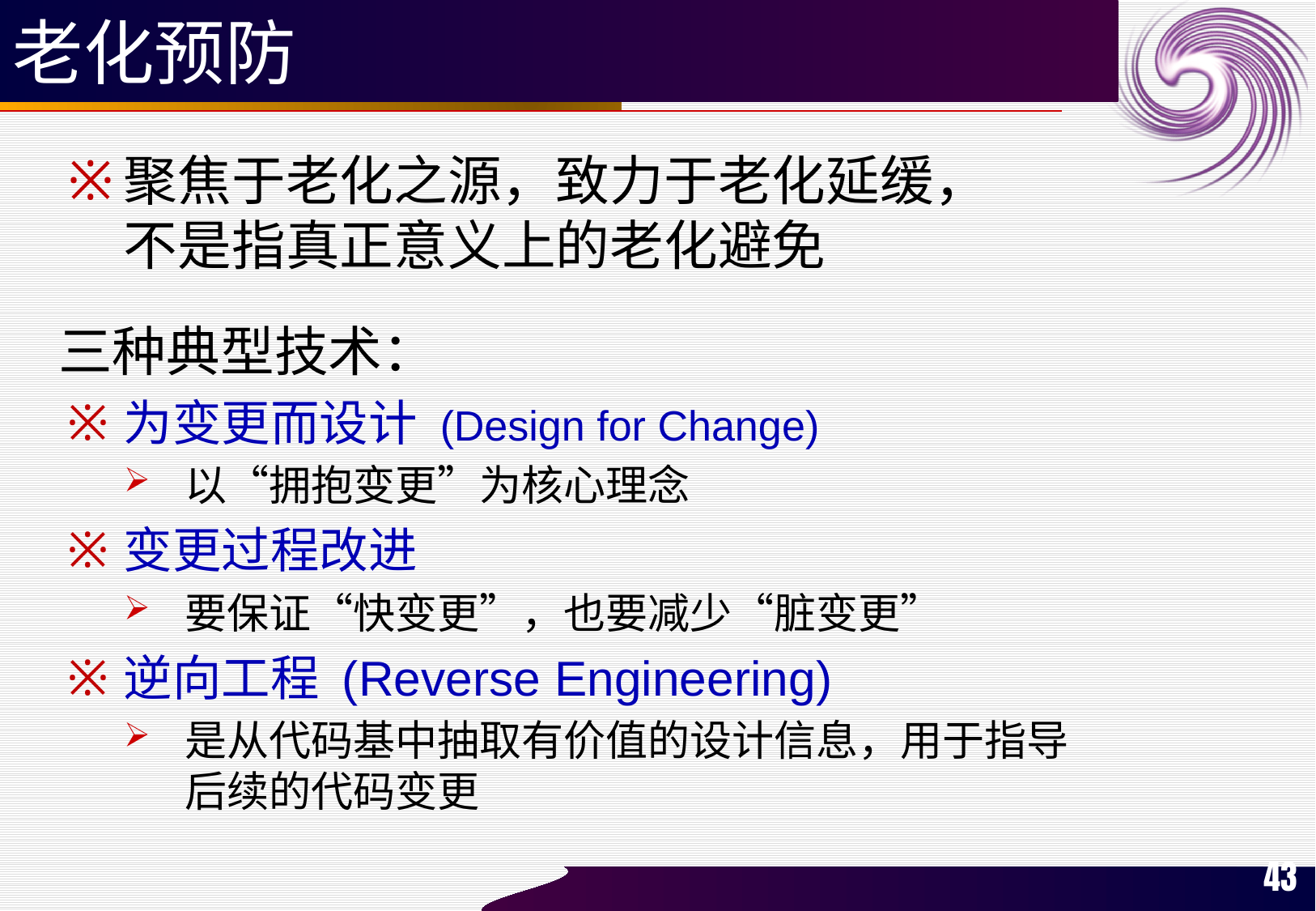

# 老化预防
聚焦于老化之源，致力于老化延缓，
不是指真正意义上的老化避免

三种典型技术：
为变更而设计 (Design for Change)
以“拥抱变更”为核心理念
变更过程改进
要保证“快变更”，也要减少“脏变更”
逆向工程 (Reverse Engineering)
是从代码基中抽取有价值的设计信息，用于指导
后续的代码变更
43